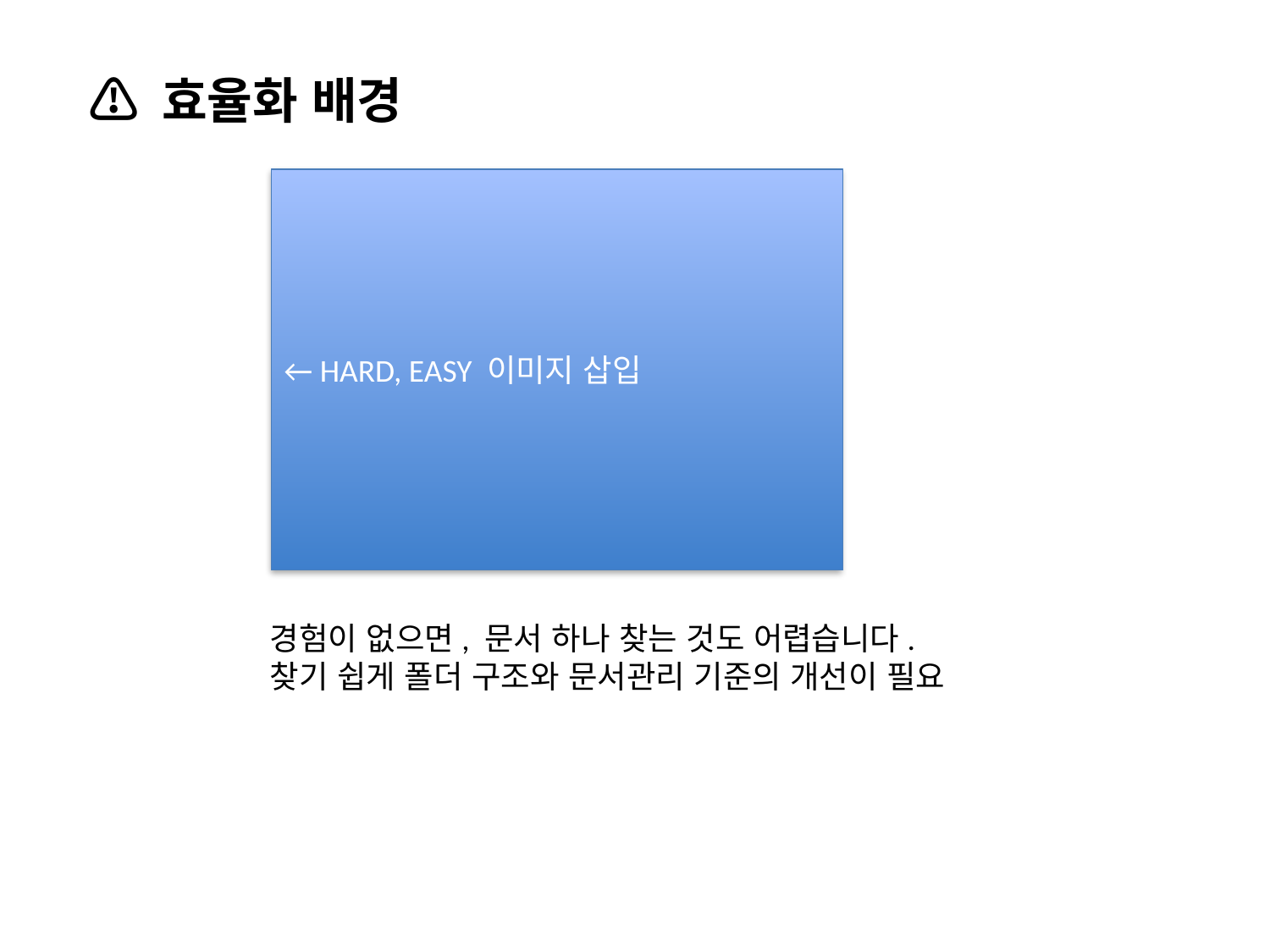

⚠️ 효율화 배경
← HARD, EASY 이미지 삽입
경험이 없으면, 문서 하나 찾는 것도 어렵습니다.
찾기 쉽게 폴더 구조와 문서관리 기준의 개선이 필요